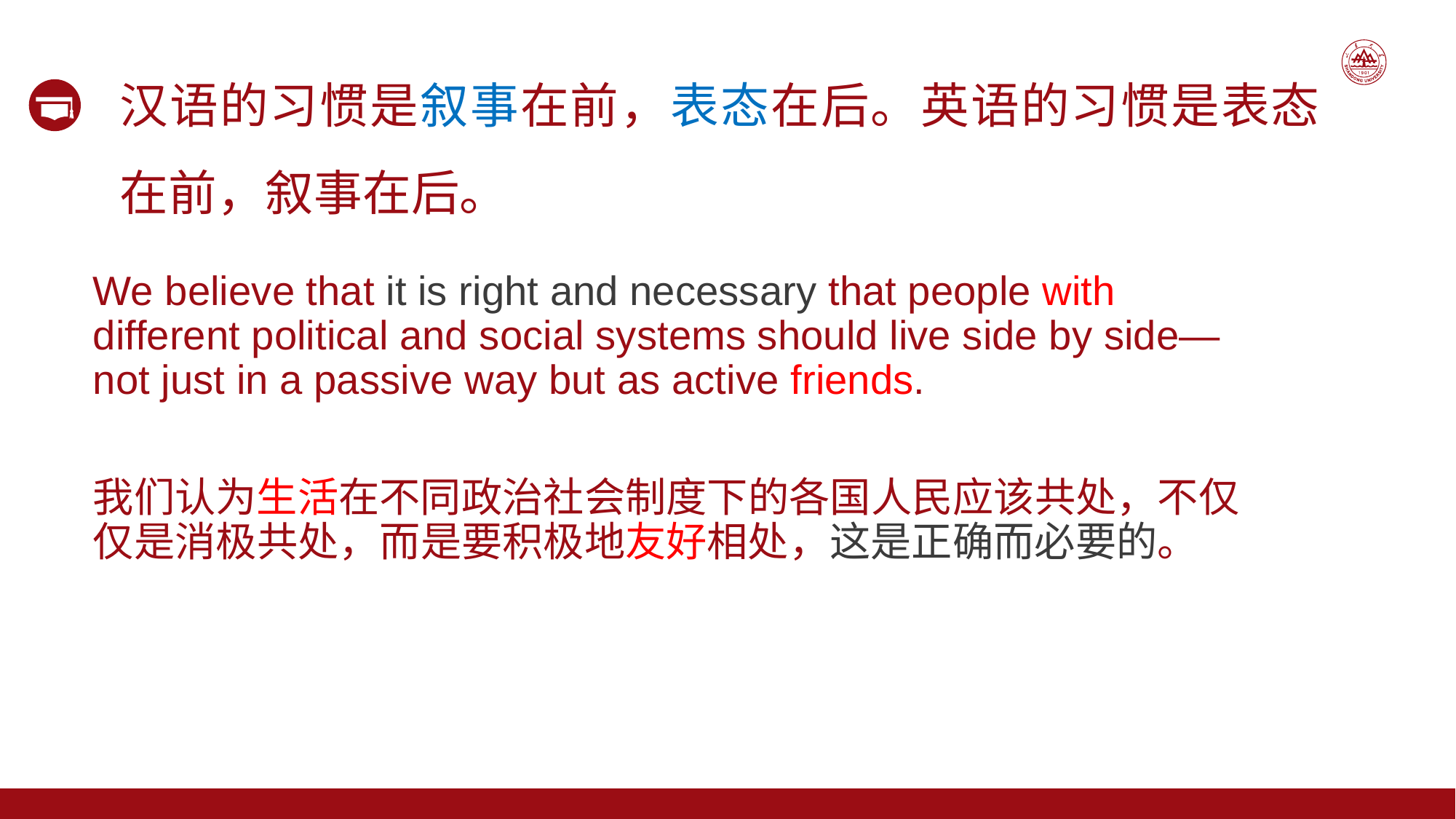

汉语的习惯是叙事在前，表态在后。英语的习惯是表态在前，叙事在后。

英汉句子重心的差异
We believe that it is right and necessary that people with different political and social systems should live side by side—not just in a passive way but as active friends.

我们认为生活在不同政治社会制度下的各国人民应该共处，不仅仅是消极共处，而是要积极地友好相处，这是正确而必要的。